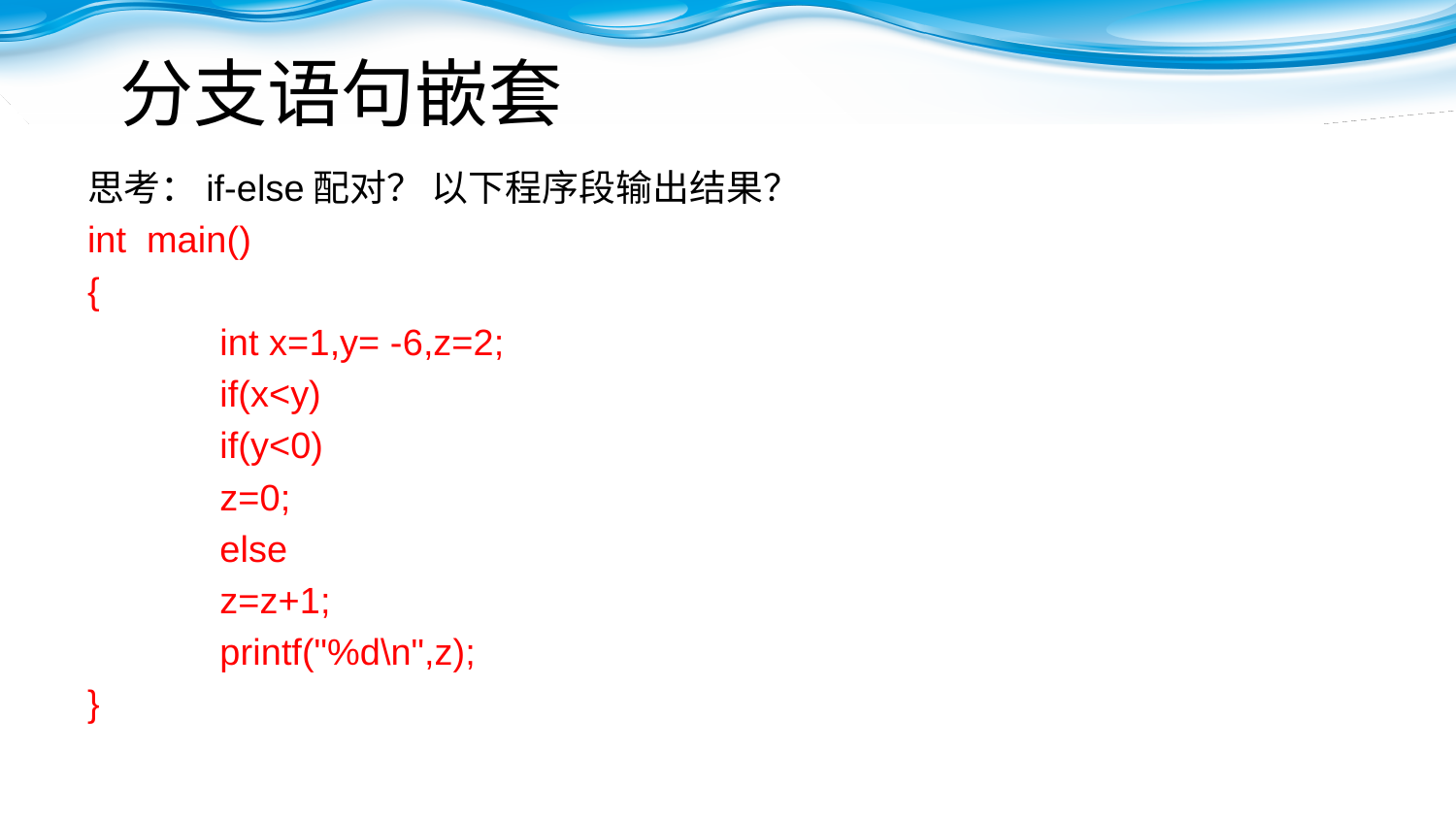

# 分支语句嵌套
思考：if-else配对？ 以下程序段输出结果？
int  main()
{
	int x=1,y= -6,z=2;
	if(x<y)
		if(y<0)
			z=0;
		else
			z=z+1;
	printf("%d\n",z);
}